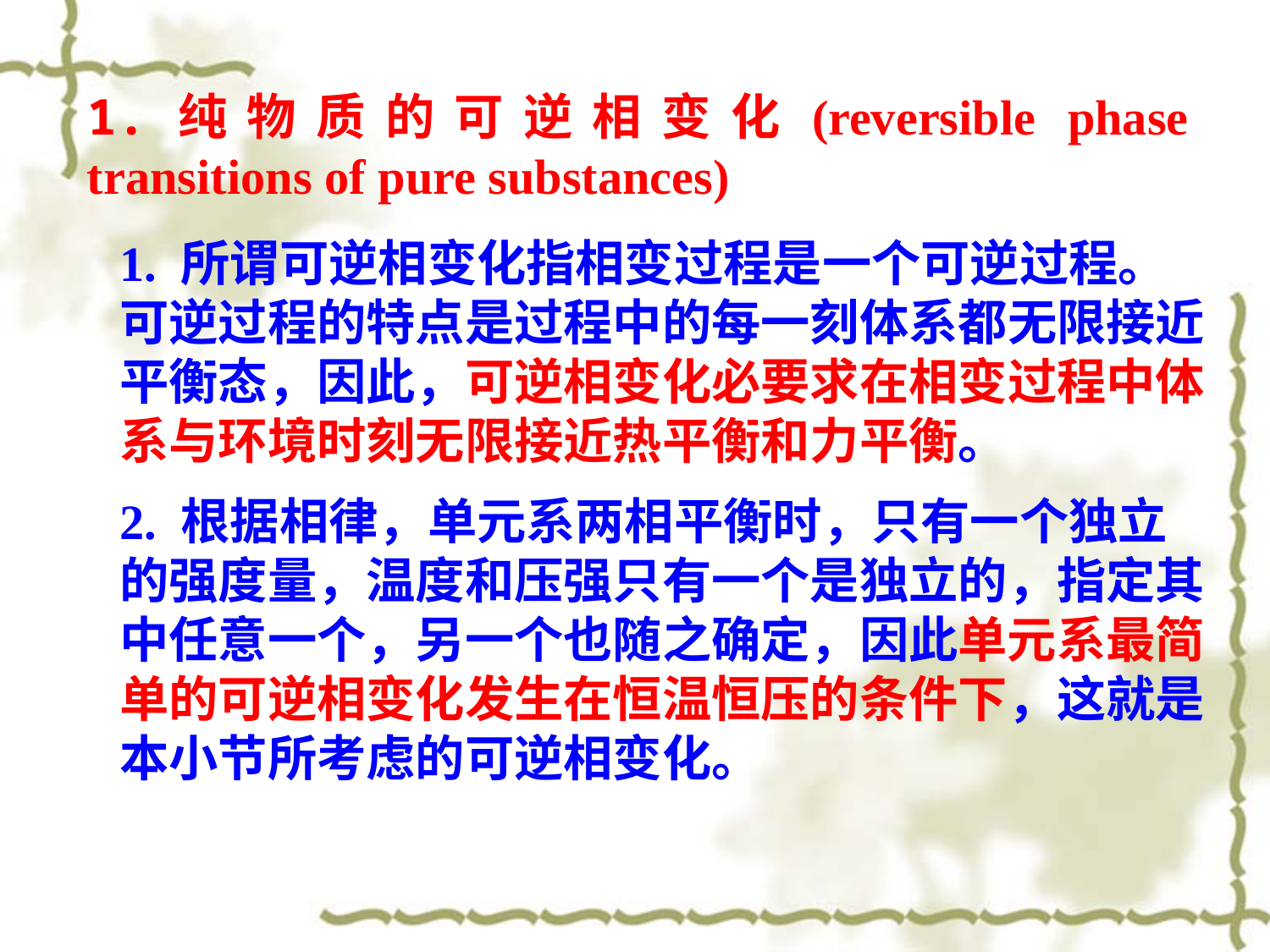

1.纯物质的可逆相变化(reversible phase transitions of pure substances)
1. 所谓可逆相变化指相变过程是一个可逆过程。可逆过程的特点是过程中的每一刻体系都无限接近平衡态，因此，可逆相变化必要求在相变过程中体系与环境时刻无限接近热平衡和力平衡。
2. 根据相律，单元系两相平衡时，只有一个独立的强度量，温度和压强只有一个是独立的，指定其中任意一个，另一个也随之确定，因此单元系最简单的可逆相变化发生在恒温恒压的条件下，这就是本小节所考虑的可逆相变化。